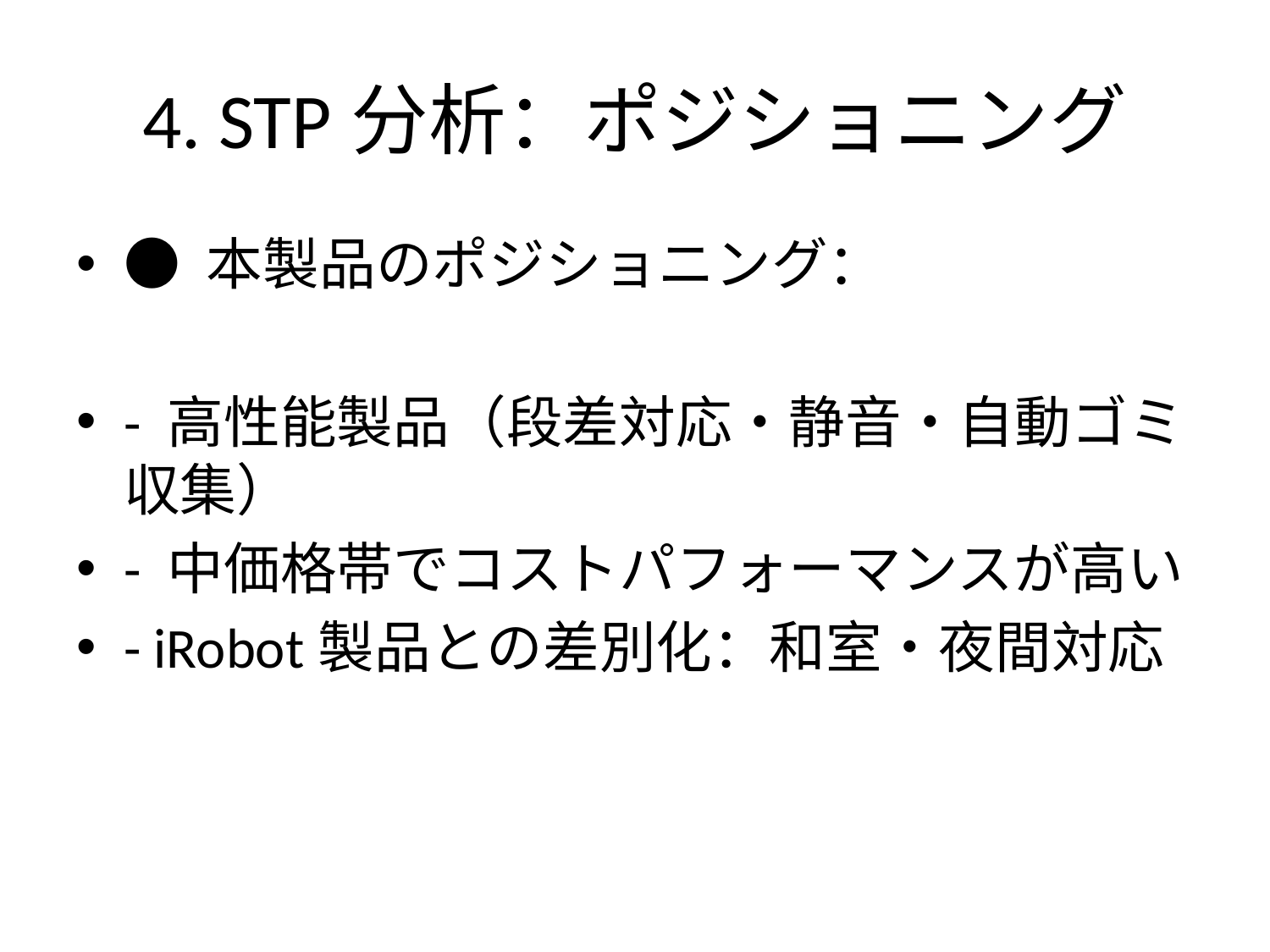

# 4. STP分析：ポジショニング
● 本製品のポジショニング：

- 高性能製品（段差対応・静音・自動ゴミ収集）
- 中価格帯でコストパフォーマンスが高い
- iRobot製品との差別化：和室・夜間対応